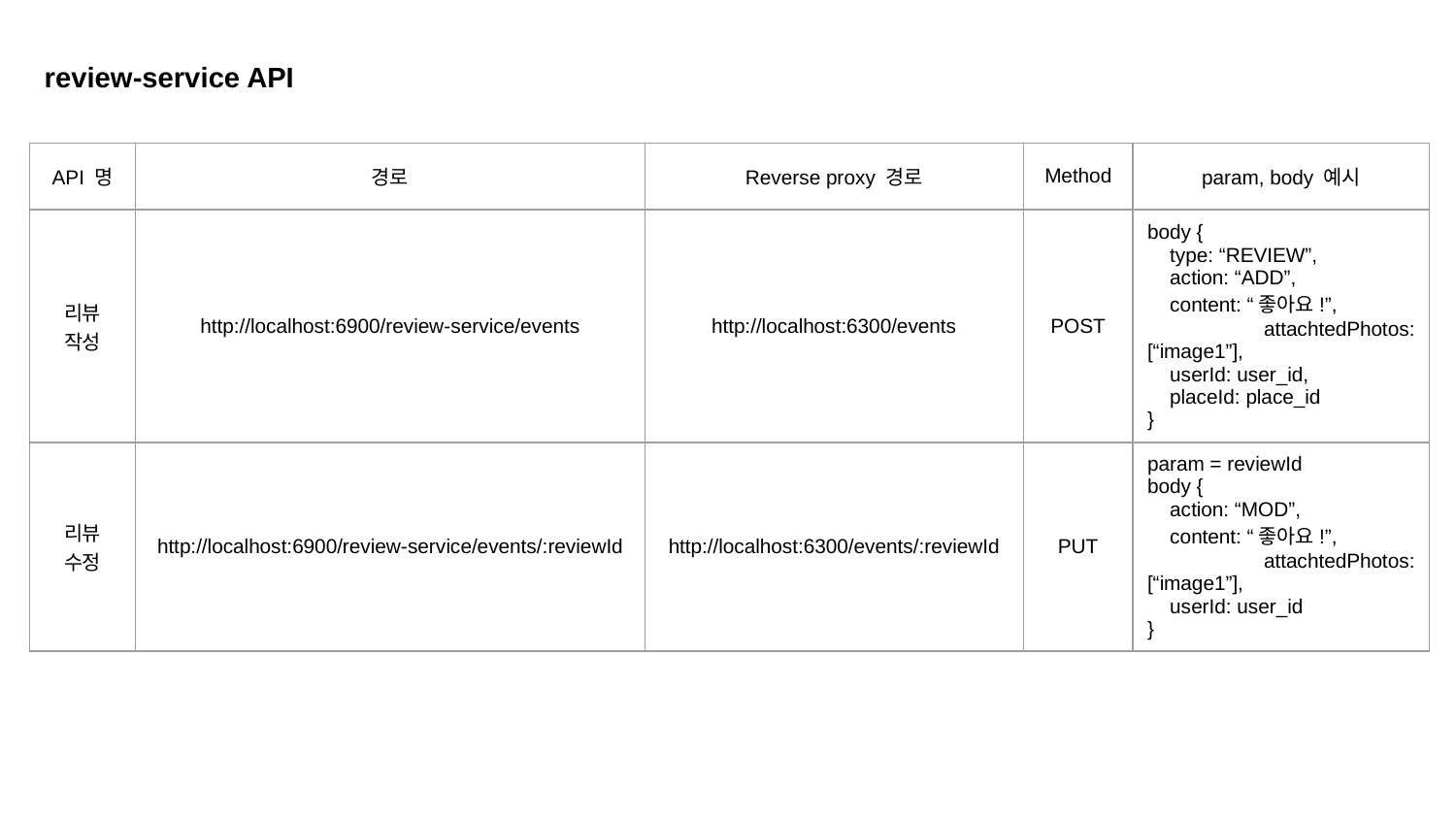

review-service API
| API 명 | 경로 | Reverse proxy 경로 | Method | param, body 예시 |
| --- | --- | --- | --- | --- |
| 리뷰 작성 | http://localhost:6900/review-service/events | http://localhost:6300/events | POST | body { type: “REVIEW”, action: “ADD”, content: “좋아요!”, attachtedPhotos:[“image1”], userId: user\_id, placeId: place\_id } |
| 리뷰 수정 | http://localhost:6900/review-service/events/:reviewId | http://localhost:6300/events/:reviewId | PUT | param = reviewId body { action: “MOD”, content: “좋아요!”, attachtedPhotos: [“image1”], userId: user\_id } |